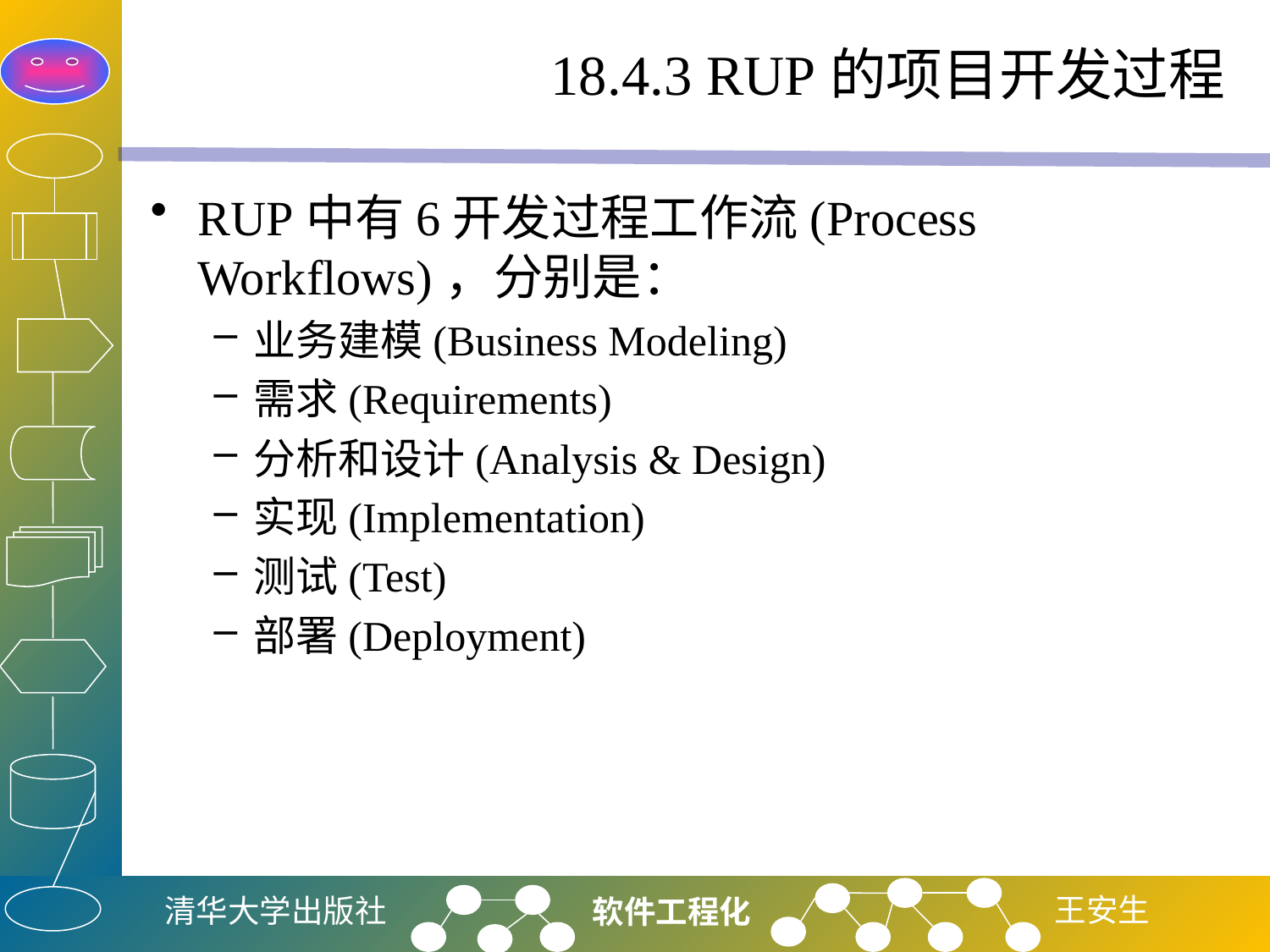

# 18.4.3 RUP的项目开发过程
RUP中有6开发过程工作流(Process Workflows)，分别是：
业务建模(Business Modeling)
需求(Requirements)
分析和设计(Analysis & Design)
实现(Implementation)
测试(Test)
部署(Deployment)